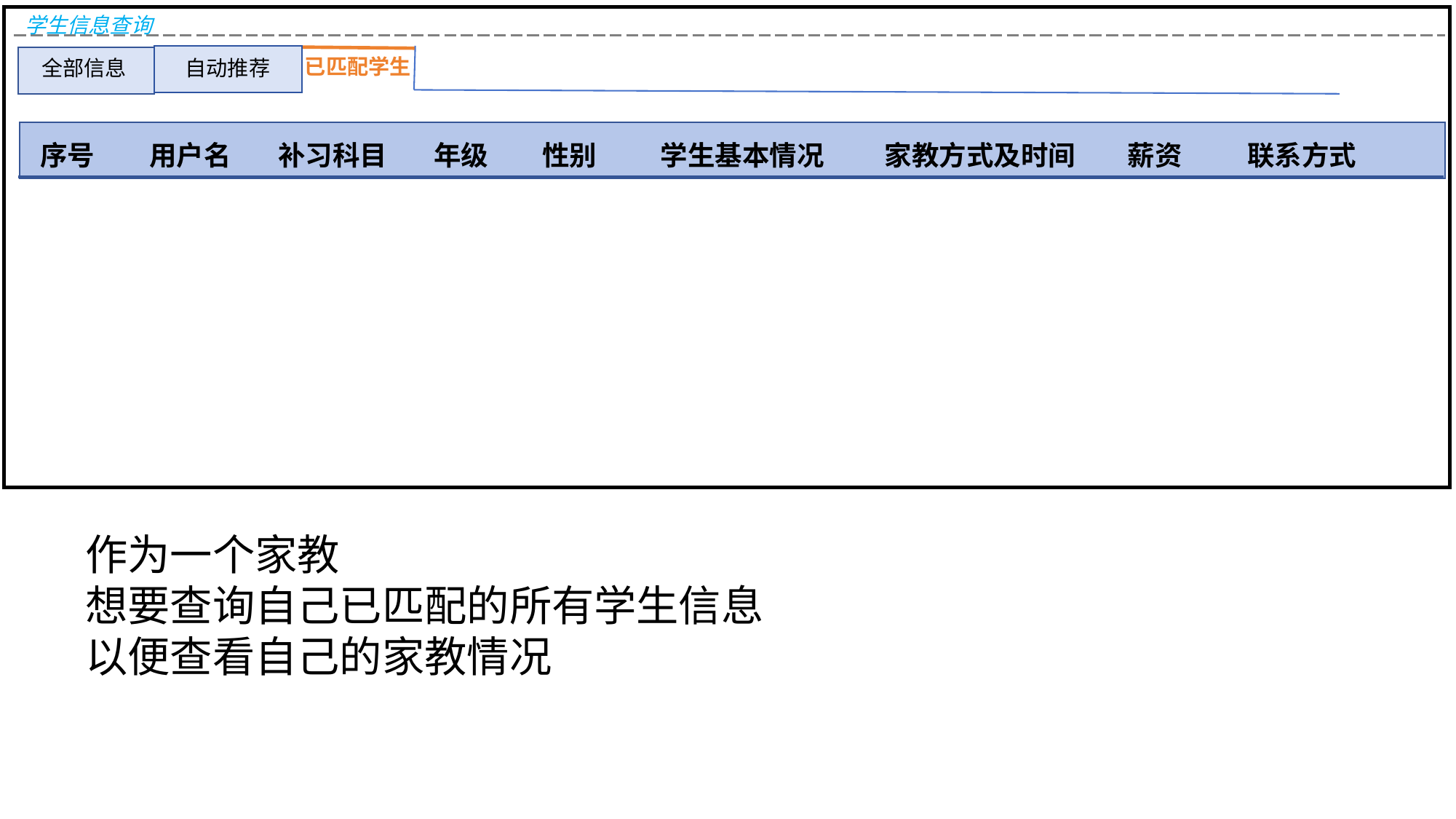

学生信息查询

已匹配学生
全部信息
 自动推荐

序号
用户名
补习科目
年级
性别
学生基本情况
家教方式及时间
薪资
联系方式
作为一个家教
想要查询自己已匹配的所有学生信息
以便查看自己的家教情况